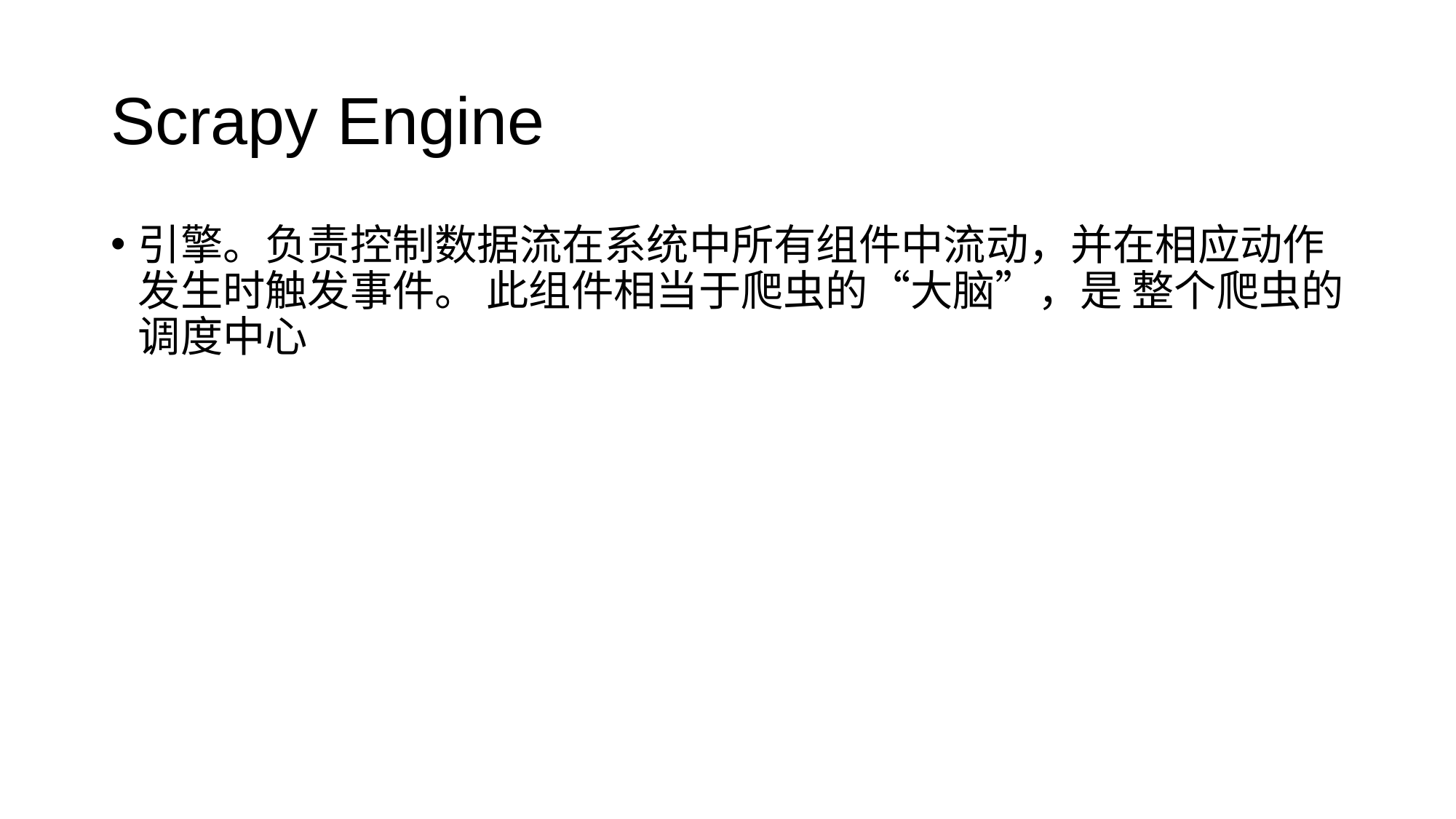

# Scrapy Engine
引擎。负责控制数据流在系统中所有组件中流动，并在相应动作发生时触发事件。 此组件相当于爬虫的“大脑”，是 整个爬虫的调度中心